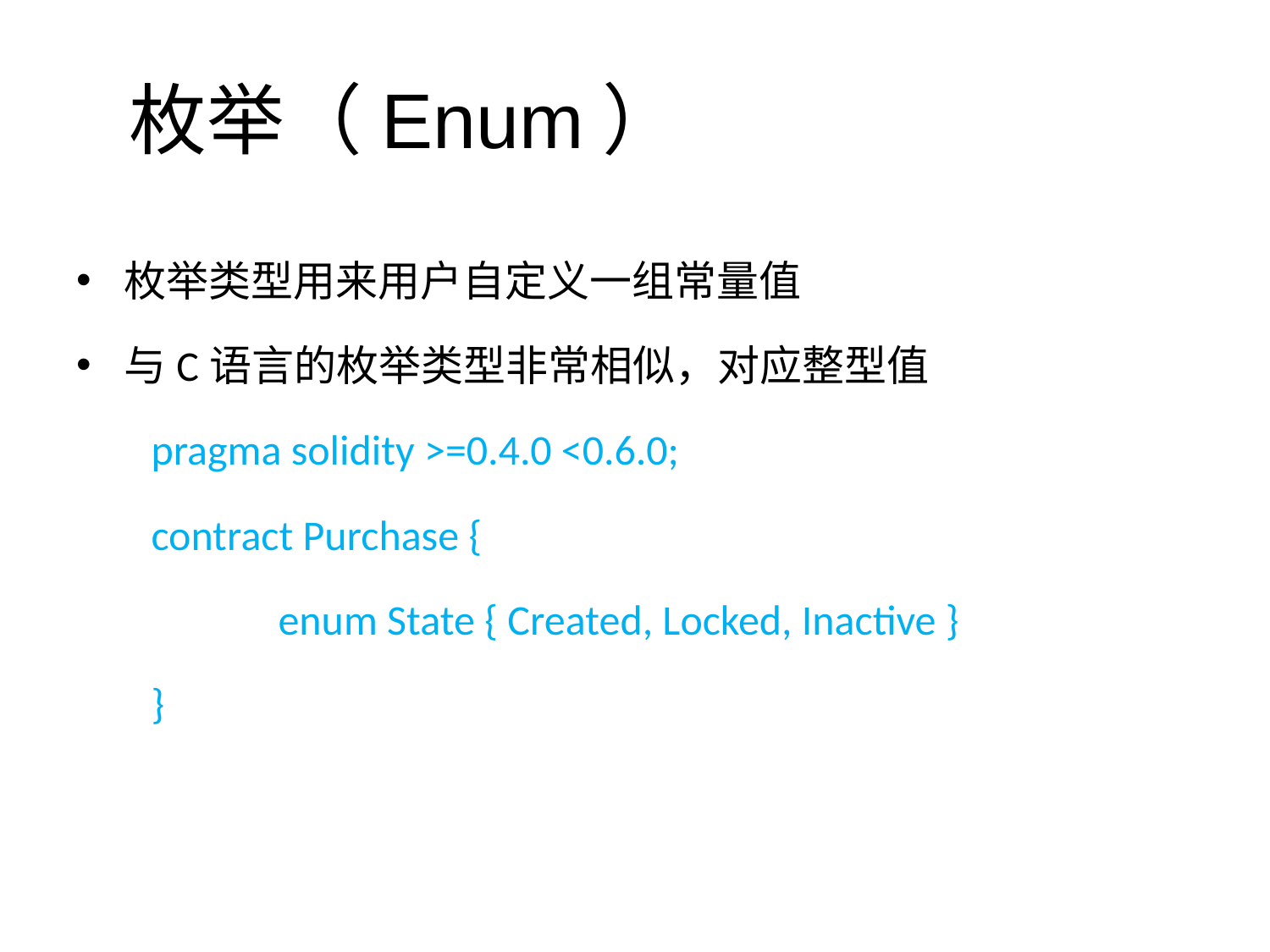

# 枚举（Enum）
枚举类型用来用户自定义一组常量值
与C语言的枚举类型非常相似，对应整型值
pragma solidity >=0.4.0 <0.6.0;
contract Purchase {
	enum State { Created, Locked, Inactive }
}